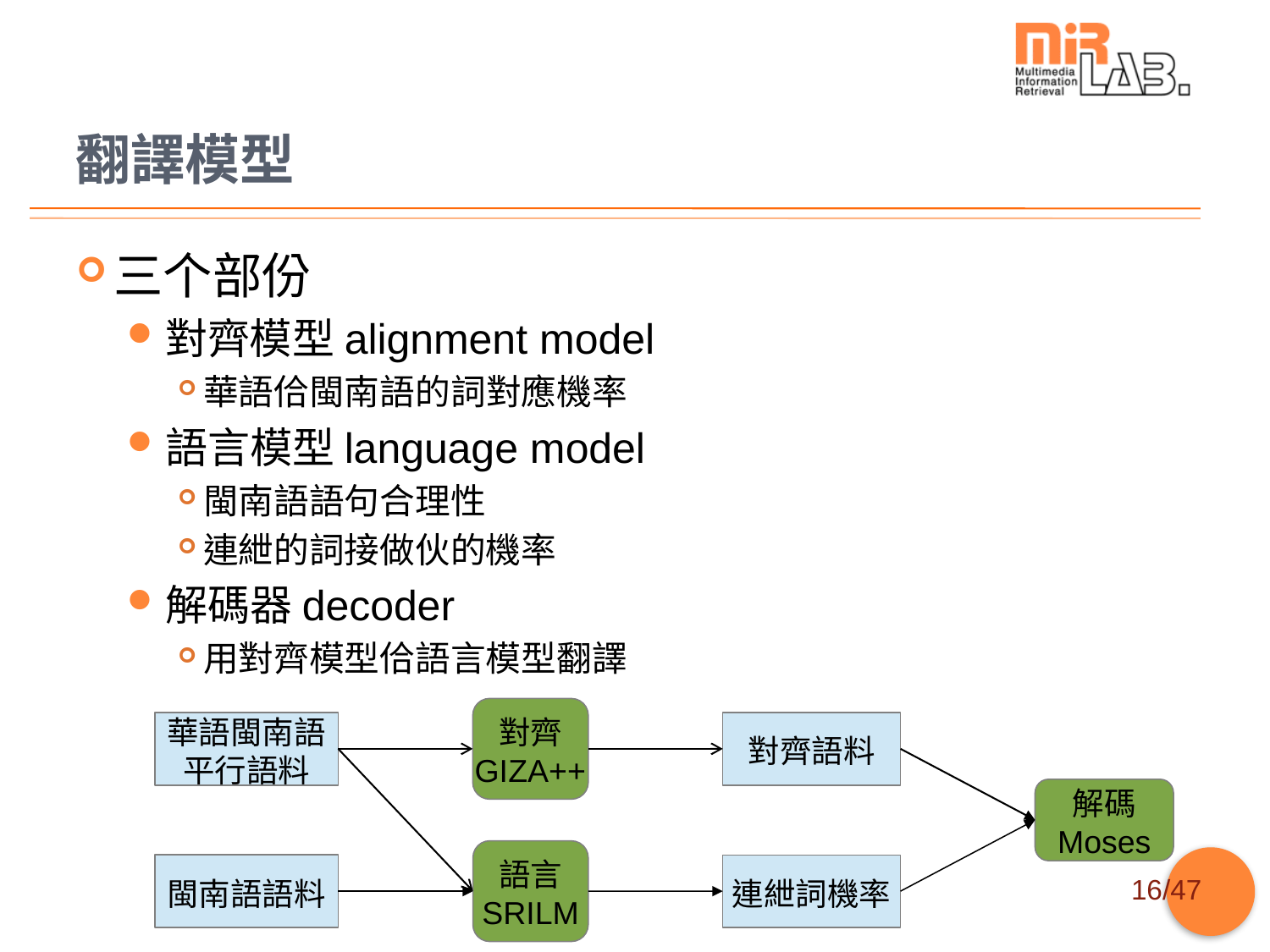

# 翻譯模型
三个部份
對齊模型alignment model
華語佮閩南語的詞對應機率
語言模型language model
閩南語語句合理性
連紲的詞接做伙的機率
解碼器decoder
用對齊模型佮語言模型翻譯
對齊
GIZA++
對齊語料
華語閩南語
平行語料
解碼
Moses
語言
SRILM
閩南語語料
連紲詞機率